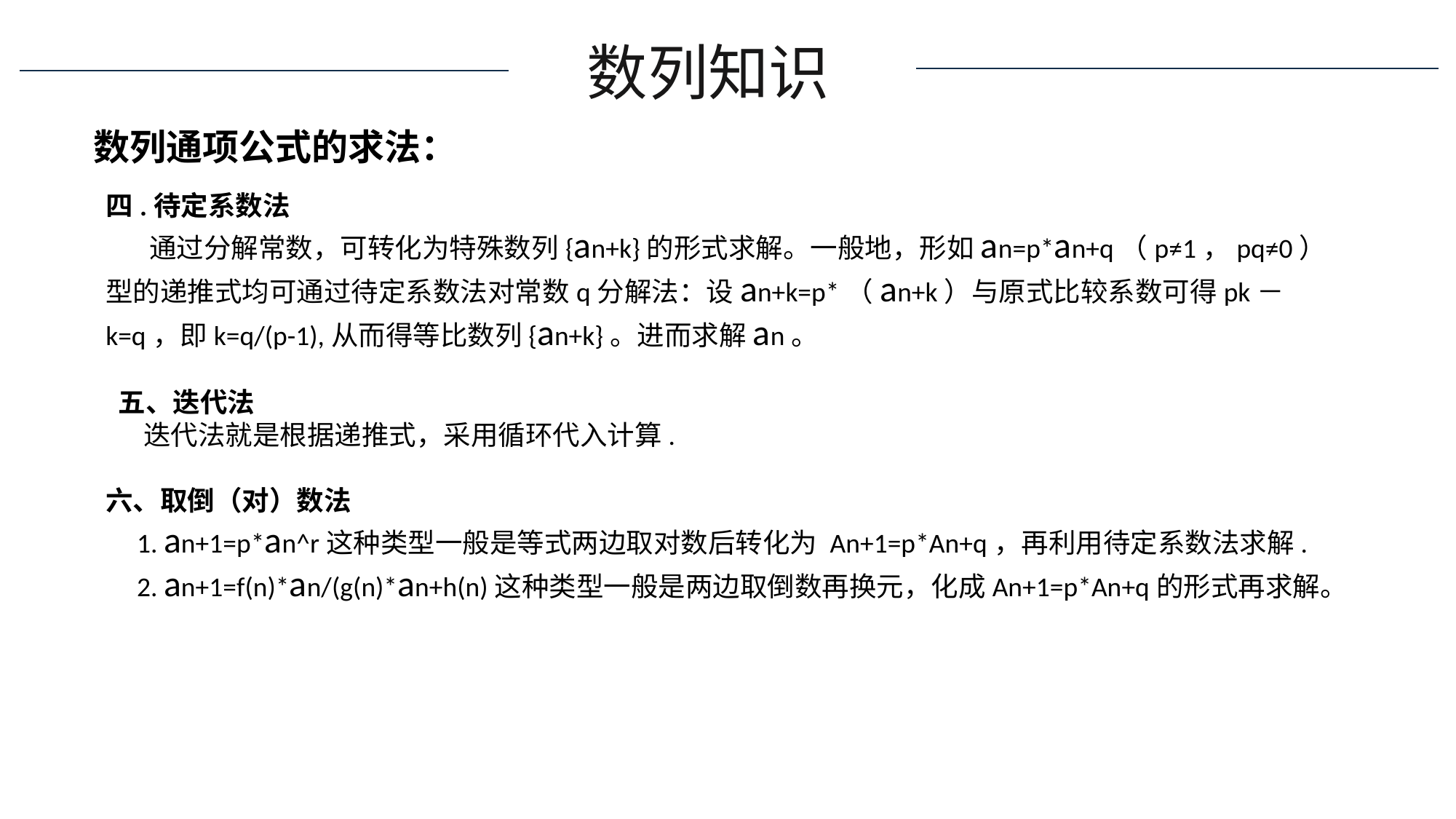

数列知识
数列通项公式的求法：
四.待定系数法
      通过分解常数，可转化为特殊数列{an+k}的形式求解。一般地，形如an=p*an+q（p≠1，pq≠0）型的递推式均可通过待定系数法对常数q分解法：设an+k=p*（an+k）与原式比较系数可得pk－k=q，即k=q/(p-1),从而得等比数列{an+k}。进而求解an。

 五、迭代法
     迭代法就是根据递推式，采用循环代入计算.

六、取倒（对）数法
     1. an+1=p*an^r这种类型一般是等式两边取对数后转化为 An+1=p*An+q，再利用待定系数法求解.
     2. an+1=f(n)*an/(g(n)*an+h(n)这种类型一般是两边取倒数再换元，化成An+1=p*An+q的形式再求解。